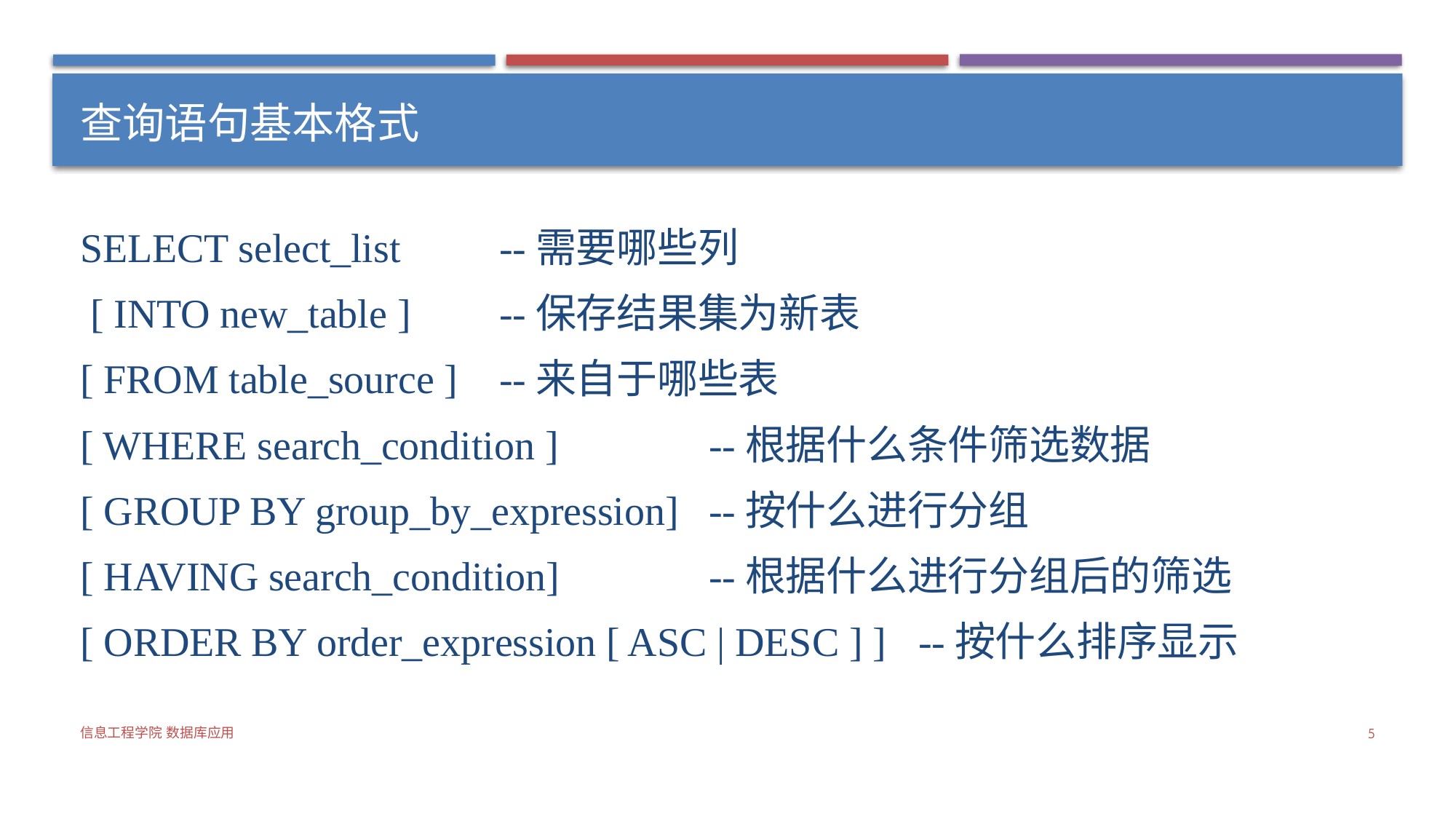

# 查询语句基本格式
SELECT select_list 							--需要哪些列
 [ INTO new_table ]							--保存结果集为新表
[ FROM table_source ] 						--来自于哪些表
[ WHERE search_condition ]				--根据什么条件筛选数据
[ GROUP BY group_by_expression]		--按什么进行分组
[ HAVING search_condition]				--根据什么进行分组后的筛选
[ ORDER BY order_expression [ ASC | DESC ] ]	--按什么排序显示
信息工程学院 数据库应用
5